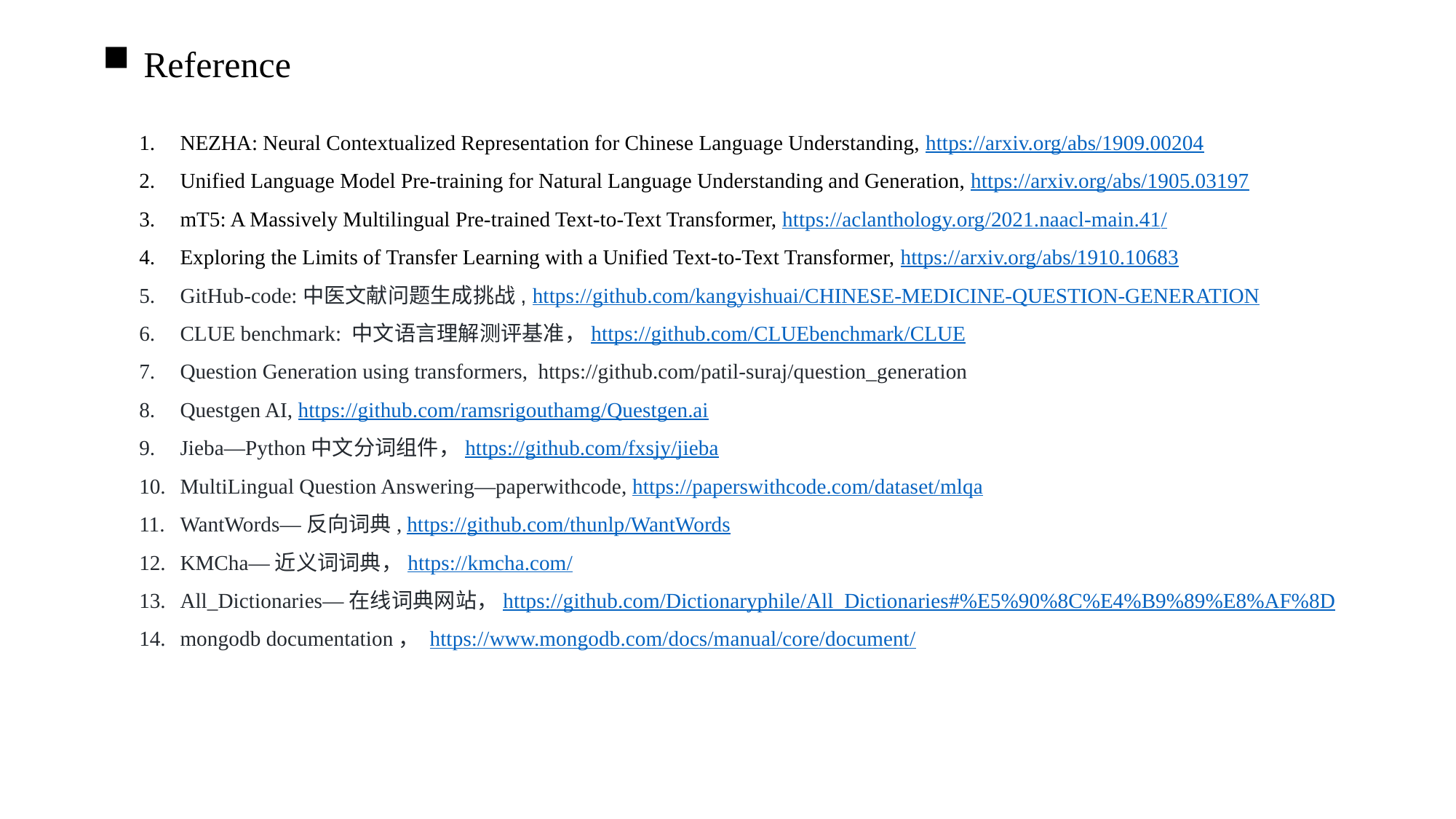

Reference
NEZHA: Neural Contextualized Representation for Chinese Language Understanding, https://arxiv.org/abs/1909.00204
Unified Language Model Pre-training for Natural Language Understanding and Generation, https://arxiv.org/abs/1905.03197
mT5: A Massively Multilingual Pre-trained Text-to-Text Transformer, https://aclanthology.org/2021.naacl-main.41/
Exploring the Limits of Transfer Learning with a Unified Text-to-Text Transformer, https://arxiv.org/abs/1910.10683
GitHub-code:中医文献问题生成挑战, https://github.com/kangyishuai/CHINESE-MEDICINE-QUESTION-GENERATION
CLUE benchmark: 中文语言理解测评基准，https://github.com/CLUEbenchmark/CLUE
Question Generation using transformers,  https://github.com/patil-suraj/question_generation
Questgen AI, https://github.com/ramsrigouthamg/Questgen.ai
Jieba—Python中文分词组件，https://github.com/fxsjy/jieba
MultiLingual Question Answering—paperwithcode, https://paperswithcode.com/dataset/mlqa
WantWords—反向词典, https://github.com/thunlp/WantWords
KMCha—近义词词典，https://kmcha.com/
All_Dictionaries—在线词典网站，https://github.com/Dictionaryphile/All_Dictionaries#%E5%90%8C%E4%B9%89%E8%AF%8D
mongodb documentation， https://www.mongodb.com/docs/manual/core/document/